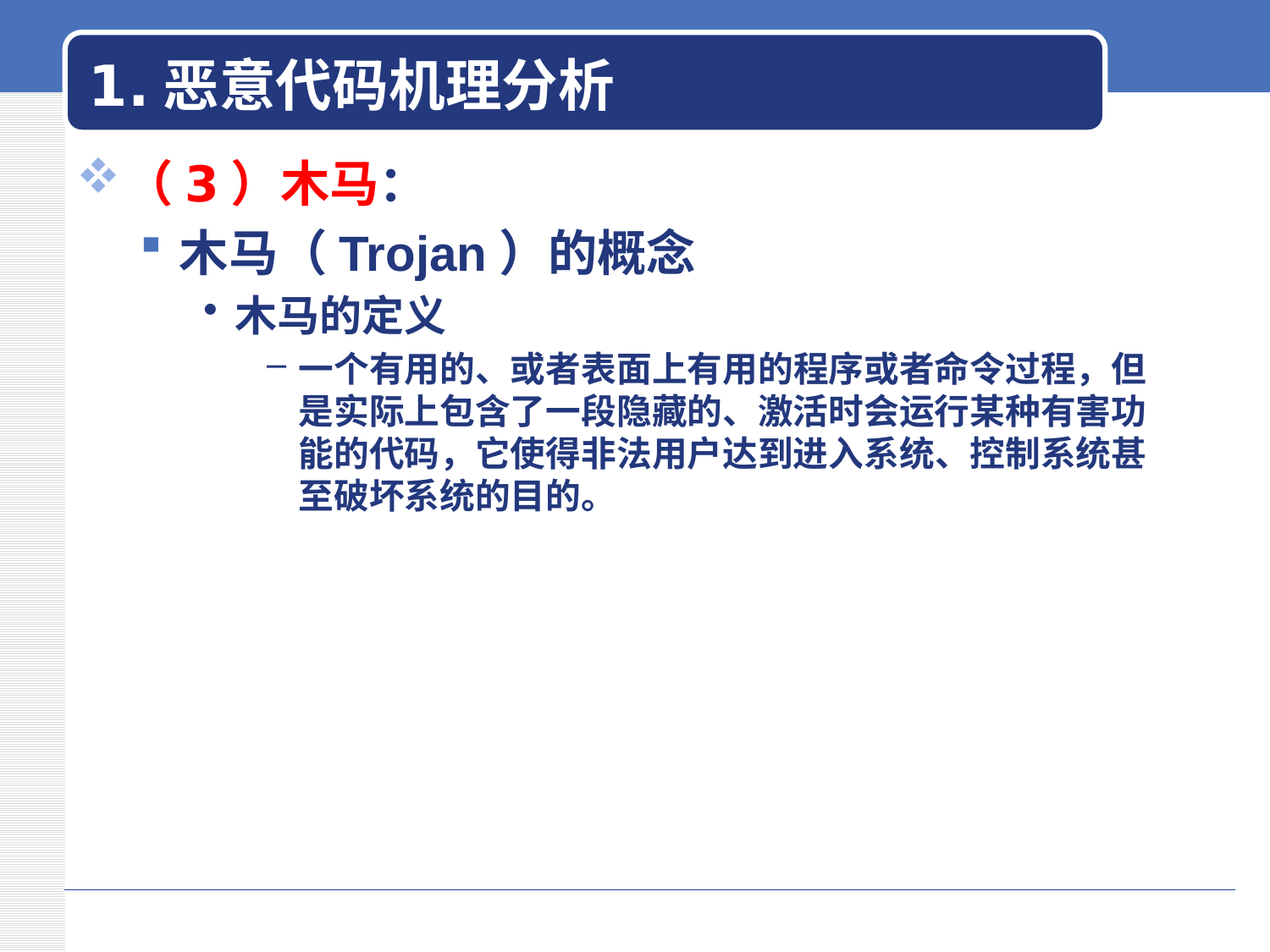

# 1.恶意代码机理分析
（3）木马：
木马（Trojan）的概念
木马的定义
一个有用的、或者表面上有用的程序或者命令过程，但是实际上包含了一段隐藏的、激活时会运行某种有害功能的代码，它使得非法用户达到进入系统、控制系统甚至破坏系统的目的。